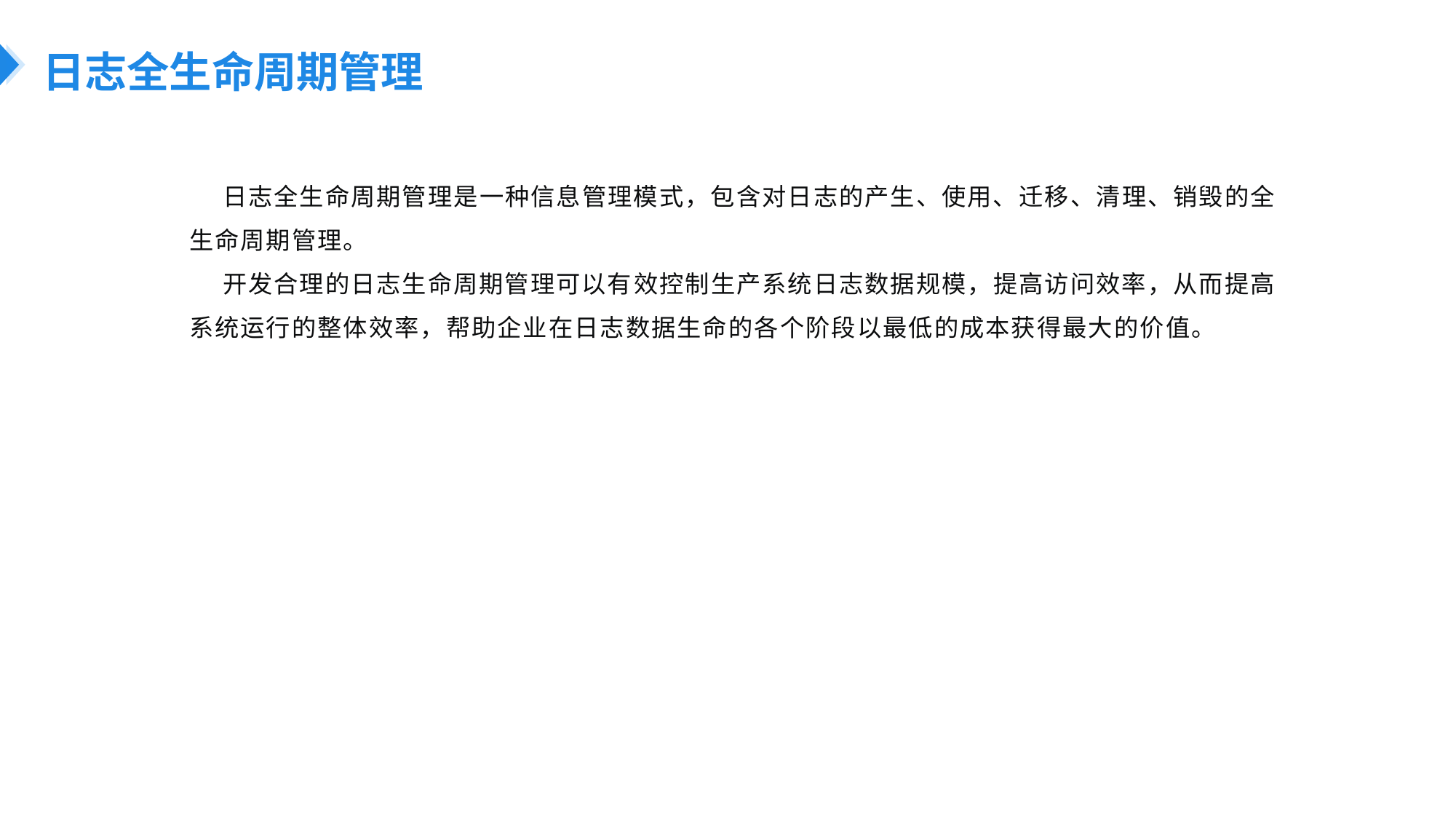

# 日志全生命周期管理
    日志全生命周期管理是一种信息管理模式，包含对日志的产生、使用、迁移、清理、销毁的全生命周期管理。
    开发合理的日志生命周期管理可以有效控制生产系统日志数据规模，提高访问效率，从而提高系统运行的整体效率，帮助企业在日志数据生命的各个阶段以最低的成本获得最大的价值。